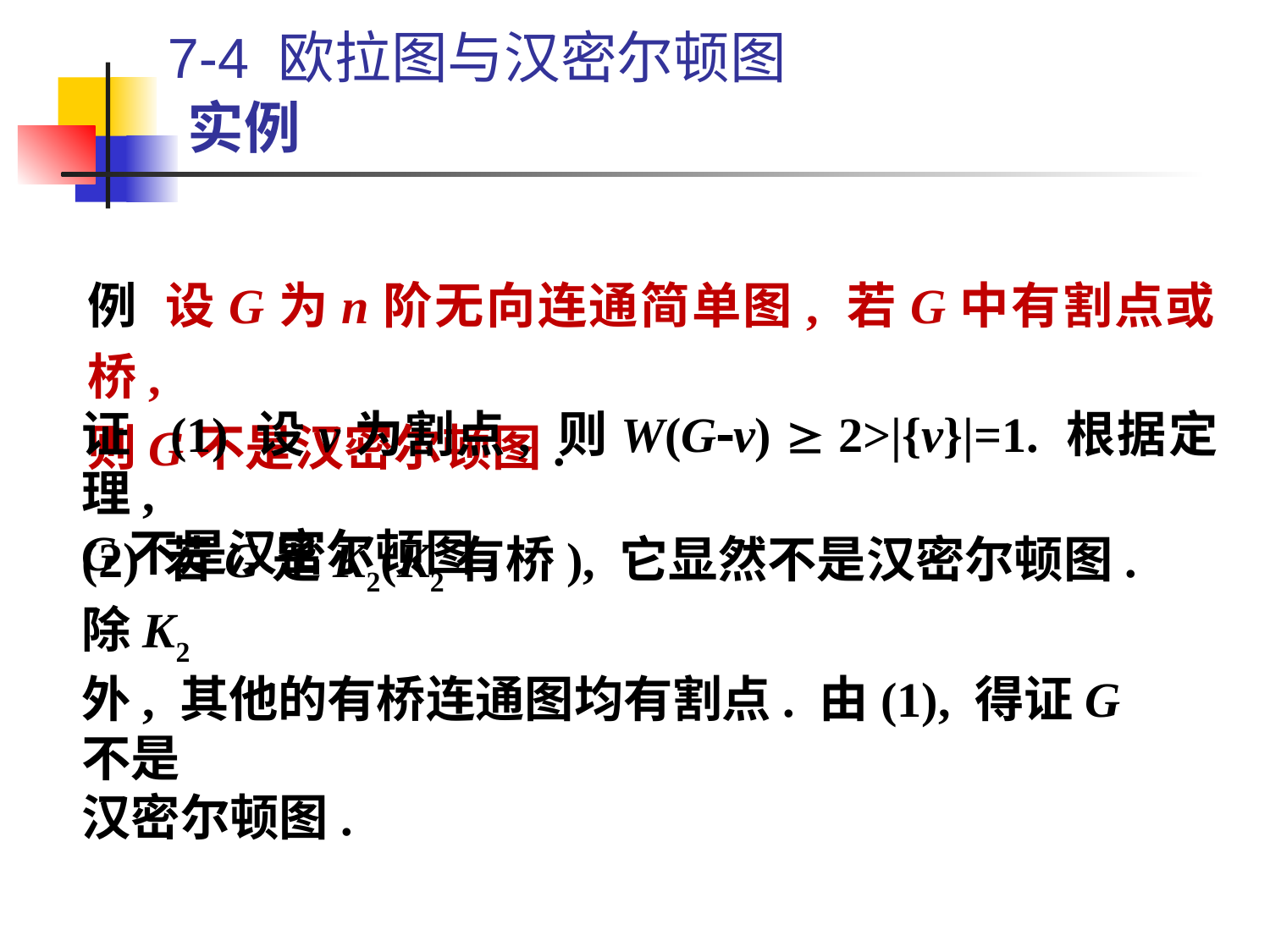

7-4 欧拉图与汉密尔顿图
# 实例
例  设G为n阶无向连通简单图, 若G中有割点或桥,
则G不是汉密尔顿图.

证  (1) 设v为割点, 则W(G−v) ≥ 2>|{v}|=1. 根据定理,
G不是汉密尔顿图.
(2) 若G是K2(K2有桥), 它显然不是汉密尔顿图. 除K2
外, 其他的有桥连通图均有割点. 由(1), 得证G不是
汉密尔顿图.
29